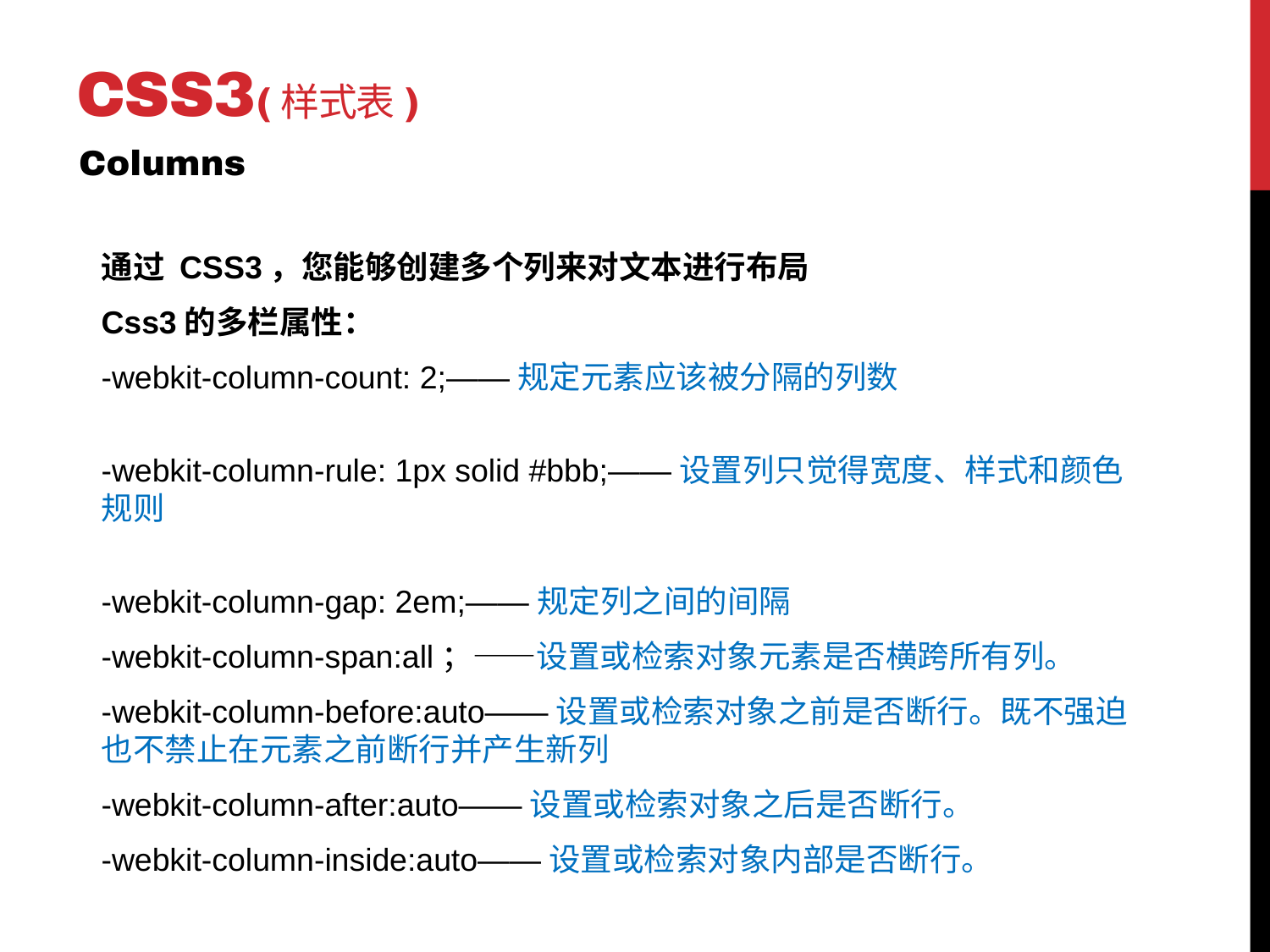

# CSS3(样式表)
Columns
通过 CSS3，您能够创建多个列来对文本进行布局
Css3的多栏属性：
-webkit-column-count: 2;——规定元素应该被分隔的列数
-webkit-column-rule: 1px solid #bbb;——设置列只觉得宽度、样式和颜色规则
-webkit-column-gap: 2em;——规定列之间的间隔
-webkit-column-span:all；——设置或检索对象元素是否横跨所有列。
-webkit-column-before:auto——设置或检索对象之前是否断行。既不强迫也不禁止在元素之前断行并产生新列
-webkit-column-after:auto——设置或检索对象之后是否断行。
-webkit-column-inside:auto——设置或检索对象内部是否断行。